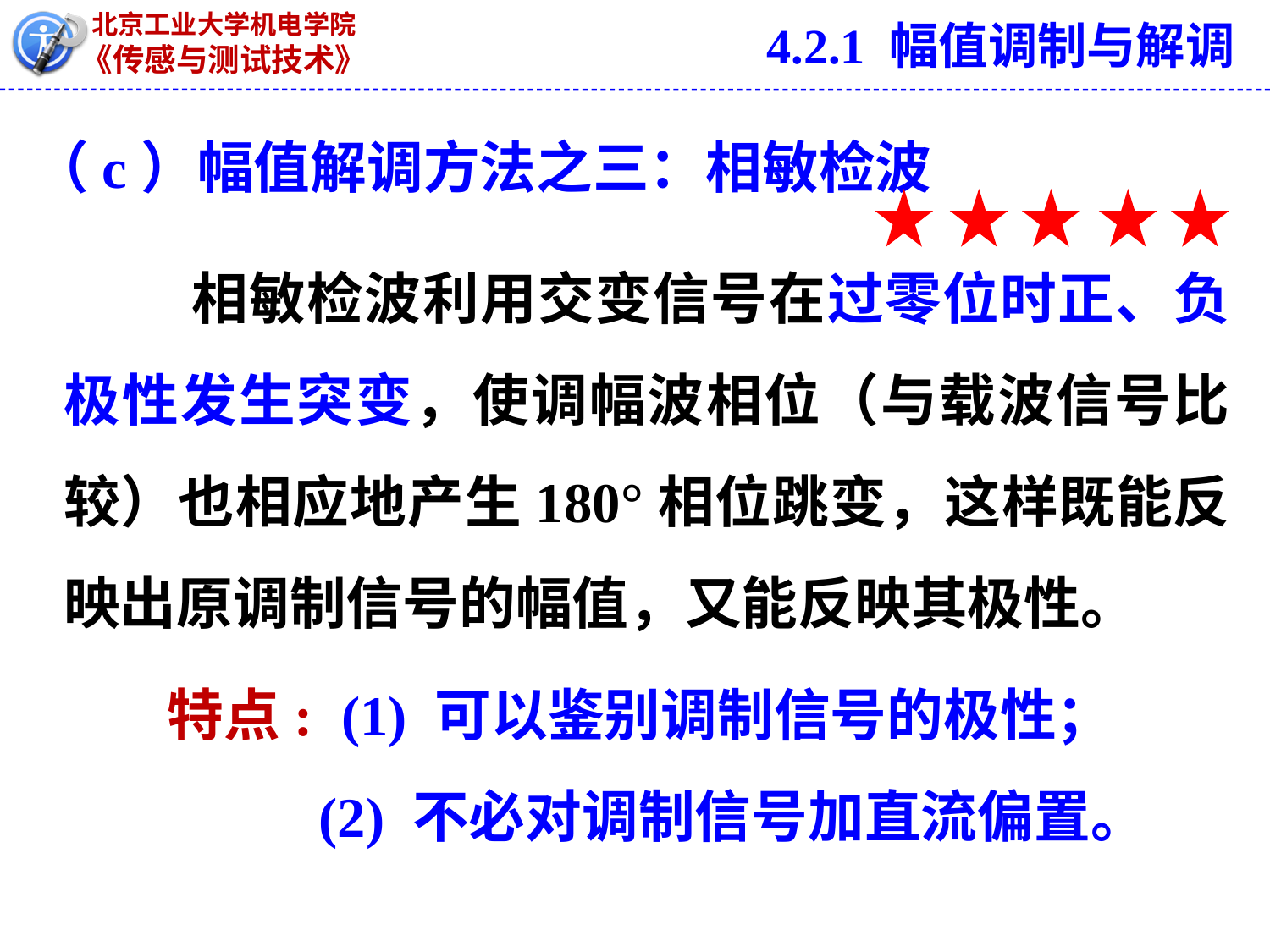

4.2.1 幅值调制与解调
（c）幅值解调方法之三：相敏检波

        相敏检波利用交变信号在过零位时正、负极性发生突变，使调幅波相位（与载波信号比较）也相应地产生180°相位跳变，这样既能反映出原调制信号的幅值，又能反映其极性。
       特点:  (1) 可以鉴别调制信号的极性；
                  (2) 不必对调制信号加直流偏置。